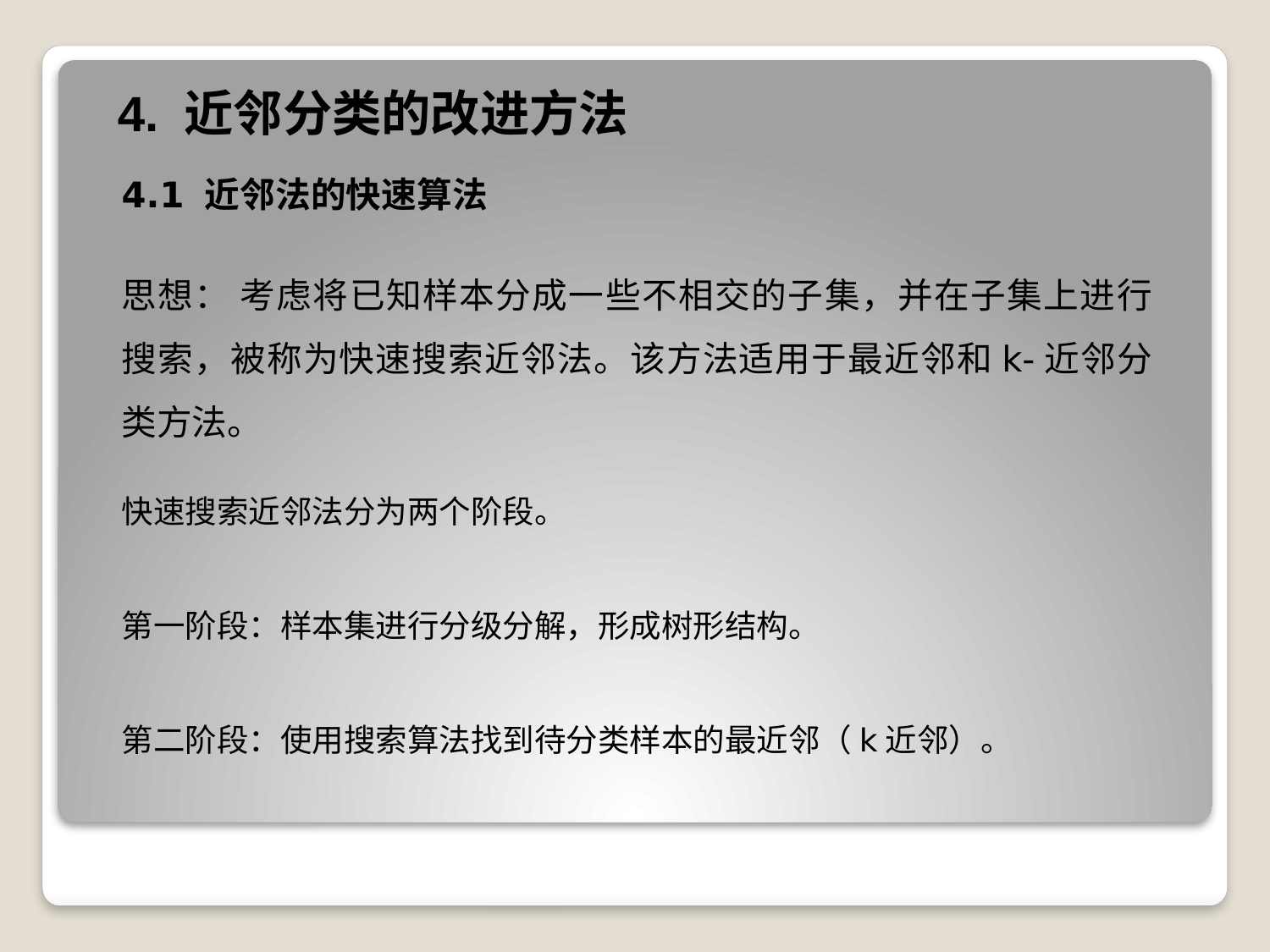

4. 近邻分类的改进方法
4.1 近邻法的快速算法
思想： 考虑将已知样本分成一些不相交的子集，并在子集上进行搜索，被称为快速搜索近邻法。该方法适用于最近邻和k-近邻分类方法。
快速搜索近邻法分为两个阶段。

第一阶段：样本集进行分级分解，形成树形结构。

第二阶段：使用搜索算法找到待分类样本的最近邻（k近邻）。